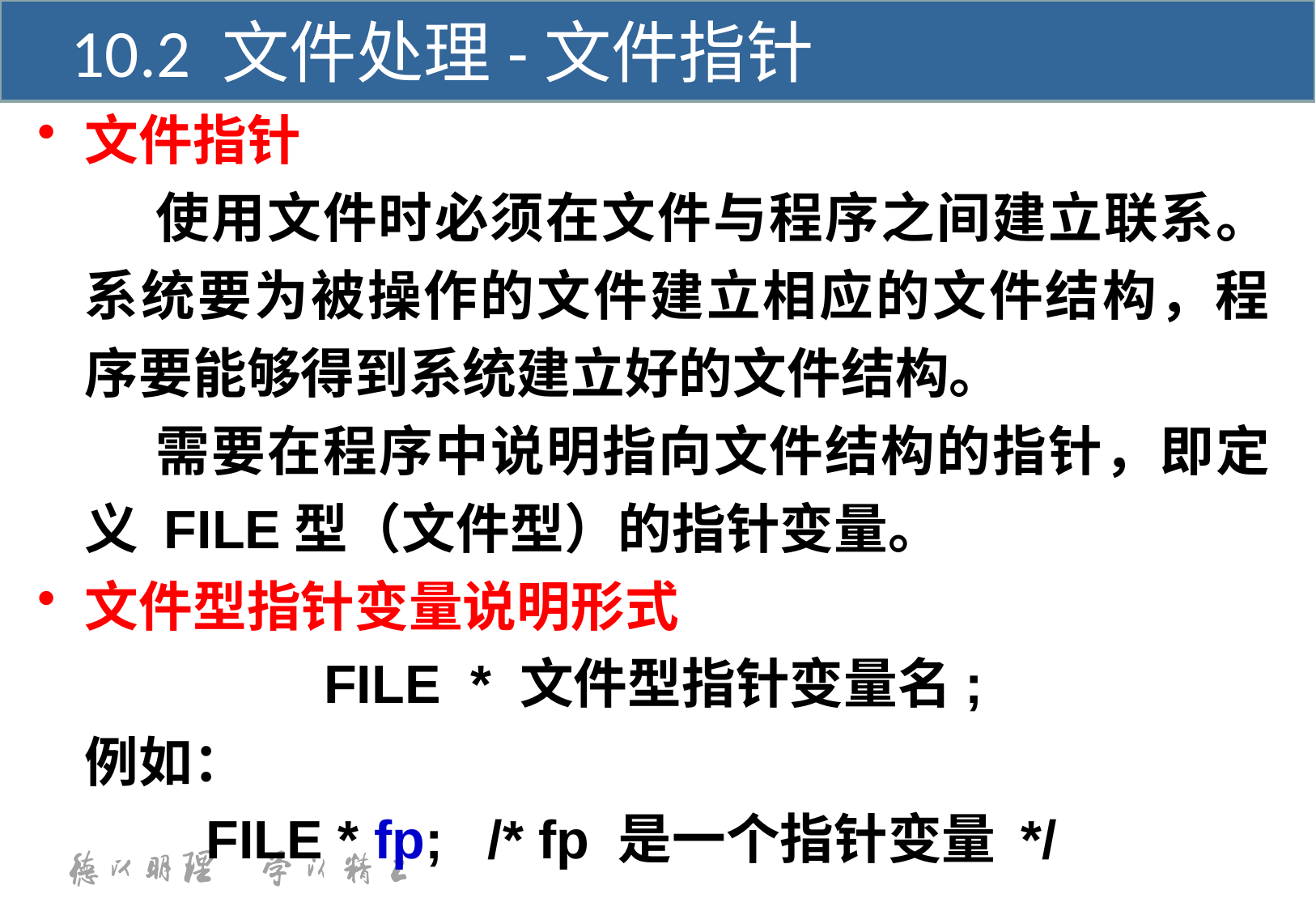

10.2 文件处理-文件指针
文件指针
	    使用文件时必须在文件与程序之间建立联系。系统要为被操作的文件建立相应的文件结构，程序要能够得到系统建立好的文件结构。
	    需要在程序中说明指向文件结构的指针，即定义 FILE型（文件型）的指针变量。
文件型指针变量说明形式
FILE  * 文件型指针变量名;
	例如：
		FILE * fp;   /* fp 是一个指针变量 */